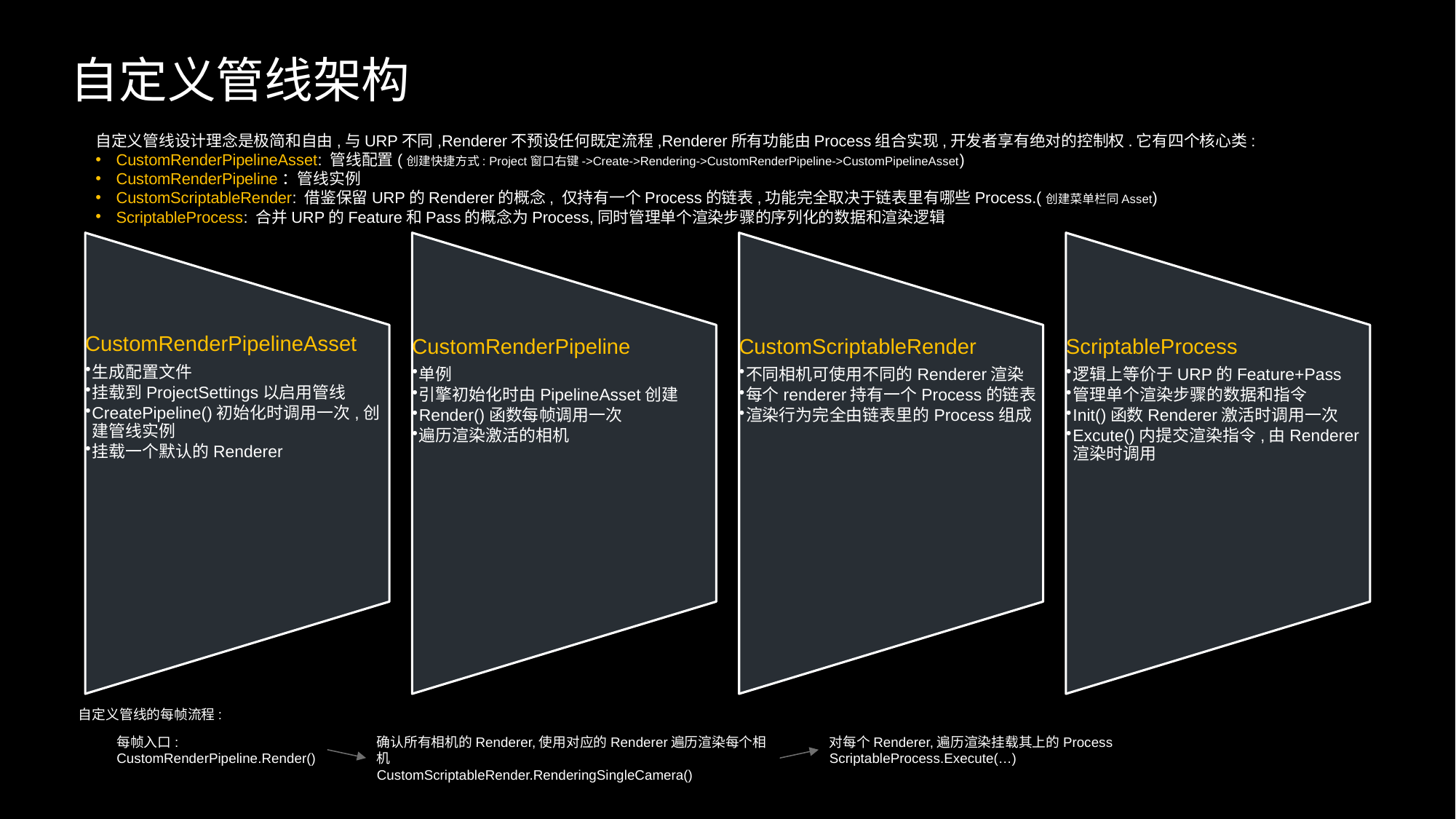

# 自定义管线架构
自定义管线设计理念是极简和自由,与URP不同,Renderer不预设任何既定流程,Renderer所有功能由Process组合实现,开发者享有绝对的控制权.它有四个核心类:
CustomRenderPipelineAsset: 管线配置(创建快捷方式: Project窗口右键->Create->Rendering->CustomRenderPipeline->CustomPipelineAsset)
CustomRenderPipeline：管线实例
CustomScriptableRender: 借鉴保留URP的Renderer的概念, 仅持有一个Process的链表,功能完全取决于链表里有哪些Process.(创建菜单栏同Asset)
ScriptableProcess: 合并URP的Feature和Pass的概念为Process,同时管理单个渲染步骤的序列化的数据和渲染逻辑
CustomRenderPipelineAsset
生成配置文件
挂载到ProjectSettings以启用管线
CreatePipeline()初始化时调用一次,创建管线实例
挂载一个默认的Renderer
CustomRenderPipeline
单例
引擎初始化时由PipelineAsset创建
Render()函数每帧调用一次
遍历渲染激活的相机
CustomScriptableRender
不同相机可使用不同的Renderer渲染
每个renderer持有一个Process的链表
渲染行为完全由链表里的Process组成
ScriptableProcess
逻辑上等价于URP的Feature+Pass
管理单个渲染步骤的数据和指令
Init()函数Renderer激活时调用一次
Excute()内提交渲染指令,由Renderer渲染时调用
自定义管线的每帧流程:
对每个Renderer,遍历渲染挂载其上的Process
ScriptableProcess.Execute(…)
每帧入口:
CustomRenderPipeline.Render()
确认所有相机的Renderer,使用对应的Renderer遍历渲染每个相机
CustomScriptableRender.RenderingSingleCamera()